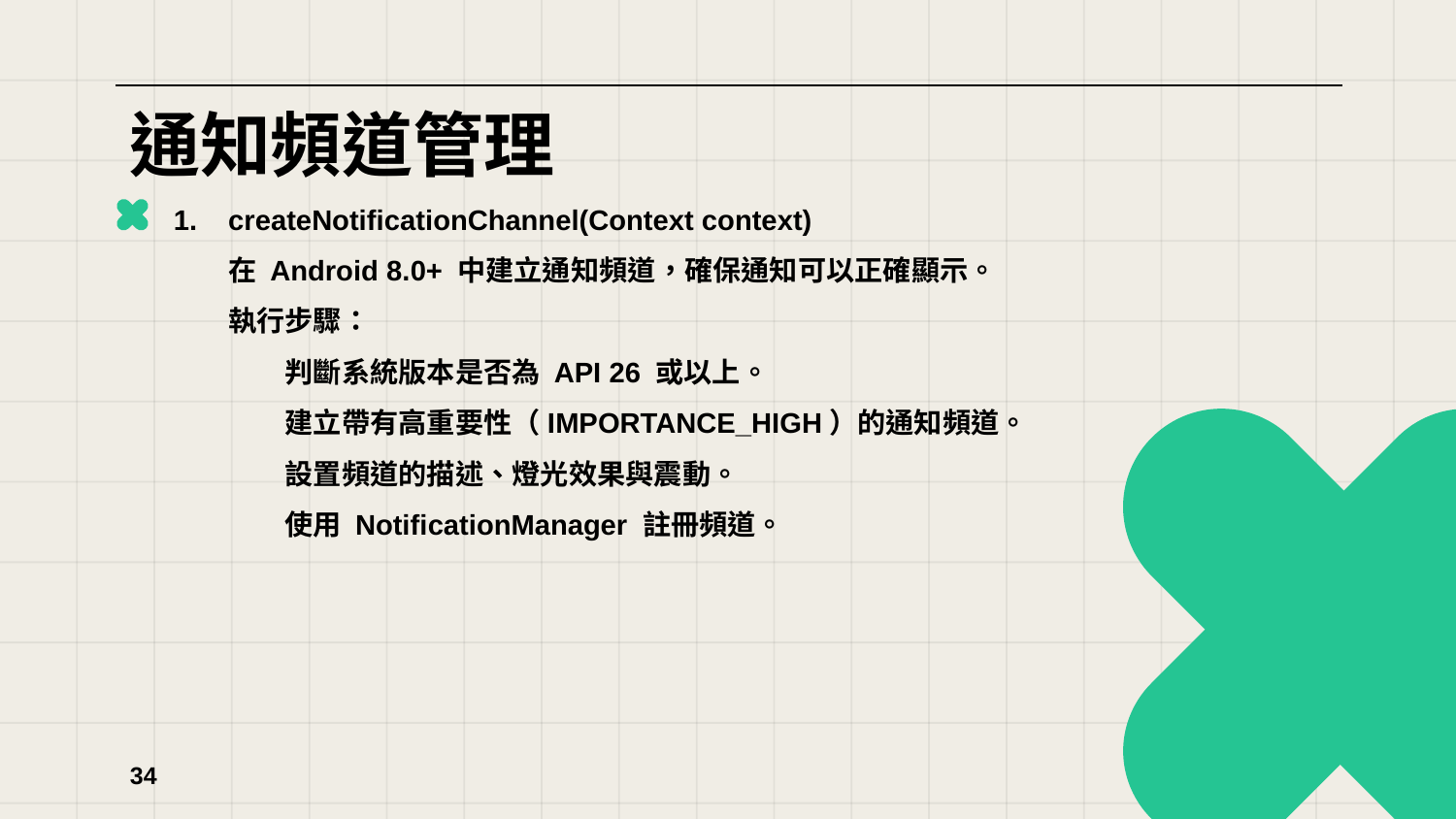

# 通知頻道管理
createNotificationChannel(Context context)
在 Android 8.0+ 中建立通知頻道，確保通知可以正確顯示。
執行步驟：
　　判斷系統版本是否為 API 26 或以上。
　　建立帶有高重要性（IMPORTANCE_HIGH）的通知頻道。
　　設置頻道的描述、燈光效果與震動。
　　使用 NotificationManager 註冊頻道。

34